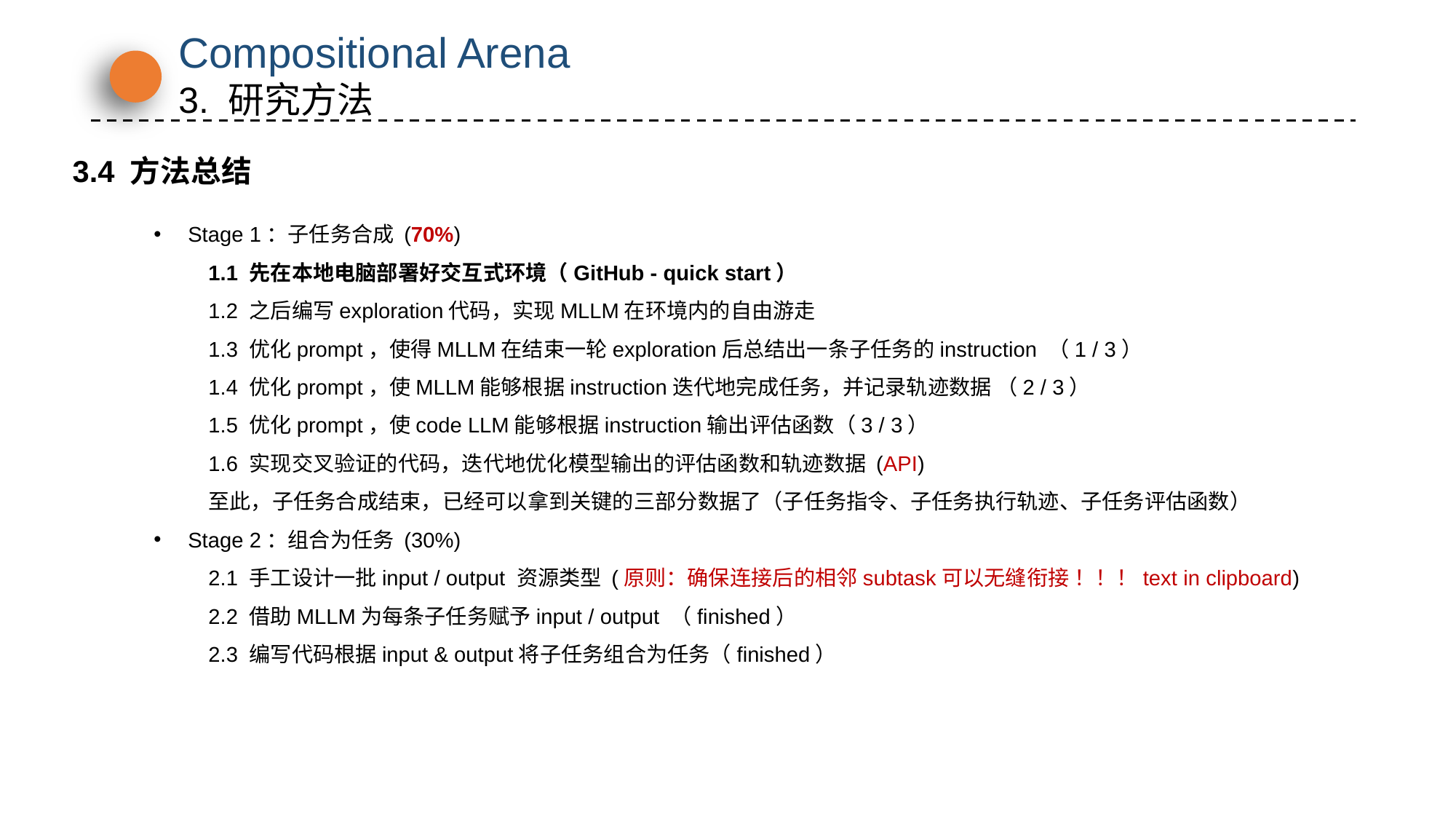

Compositional Arena
3. 研究方法

3.4 方法总结
Stage 1：子任务合成 (70%)
1.1 先在本地电脑部署好交互式环境（GitHub - quick start）
1.2 之后编写exploration代码，实现MLLM在环境内的自由游走
1.3 优化prompt，使得MLLM在结束一轮exploration后总结出一条子任务的instruction （1 / 3）
1.4 优化prompt，使MLLM能够根据instruction迭代地完成任务，并记录轨迹数据 （2 / 3）
1.5 优化prompt，使code LLM能够根据instruction输出评估函数（3 / 3）
1.6 实现交叉验证的代码，迭代地优化模型输出的评估函数和轨迹数据 (API)
至此，子任务合成结束，已经可以拿到关键的三部分数据了（子任务指令、子任务执行轨迹、子任务评估函数）
Stage 2：组合为任务 (30%)
2.1 手工设计一批input / output 资源类型 (原则：确保连接后的相邻subtask可以无缝衔接 ！！！text in clipboard)
2.2 借助MLLM为每条子任务赋予input / output （finished）
2.3 编写代码根据input & output将子任务组合为任务（finished）